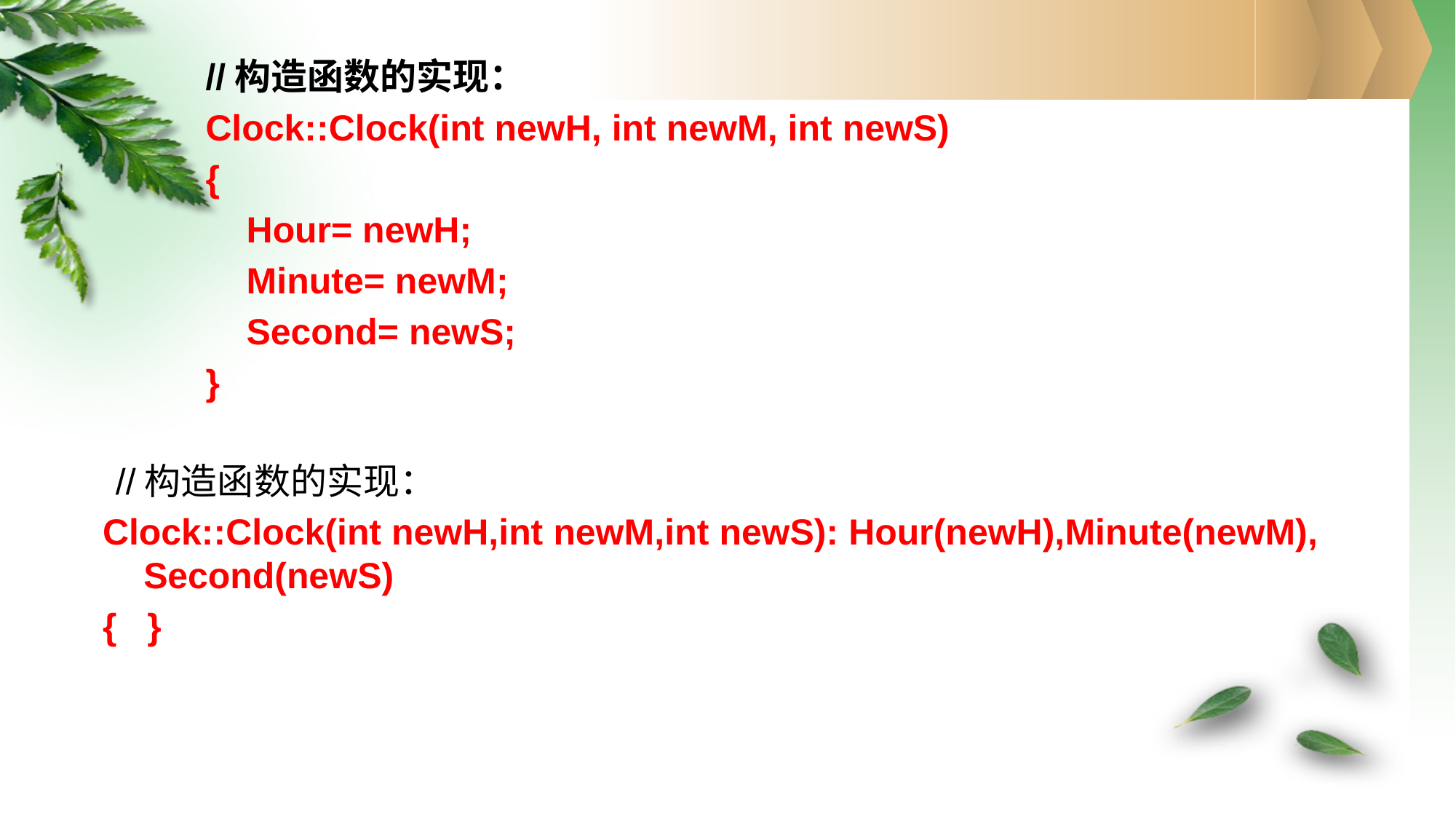

//构造函数的实现：
Clock::Clock(int newH, int newM, int newS)
{
	Hour= newH;
	Minute= newM;
	Second= newS;
}

//构造函数的实现：
Clock::Clock(int newH,int newM,int newS): Hour(newH),Minute(newM),  Second(newS)
{   }